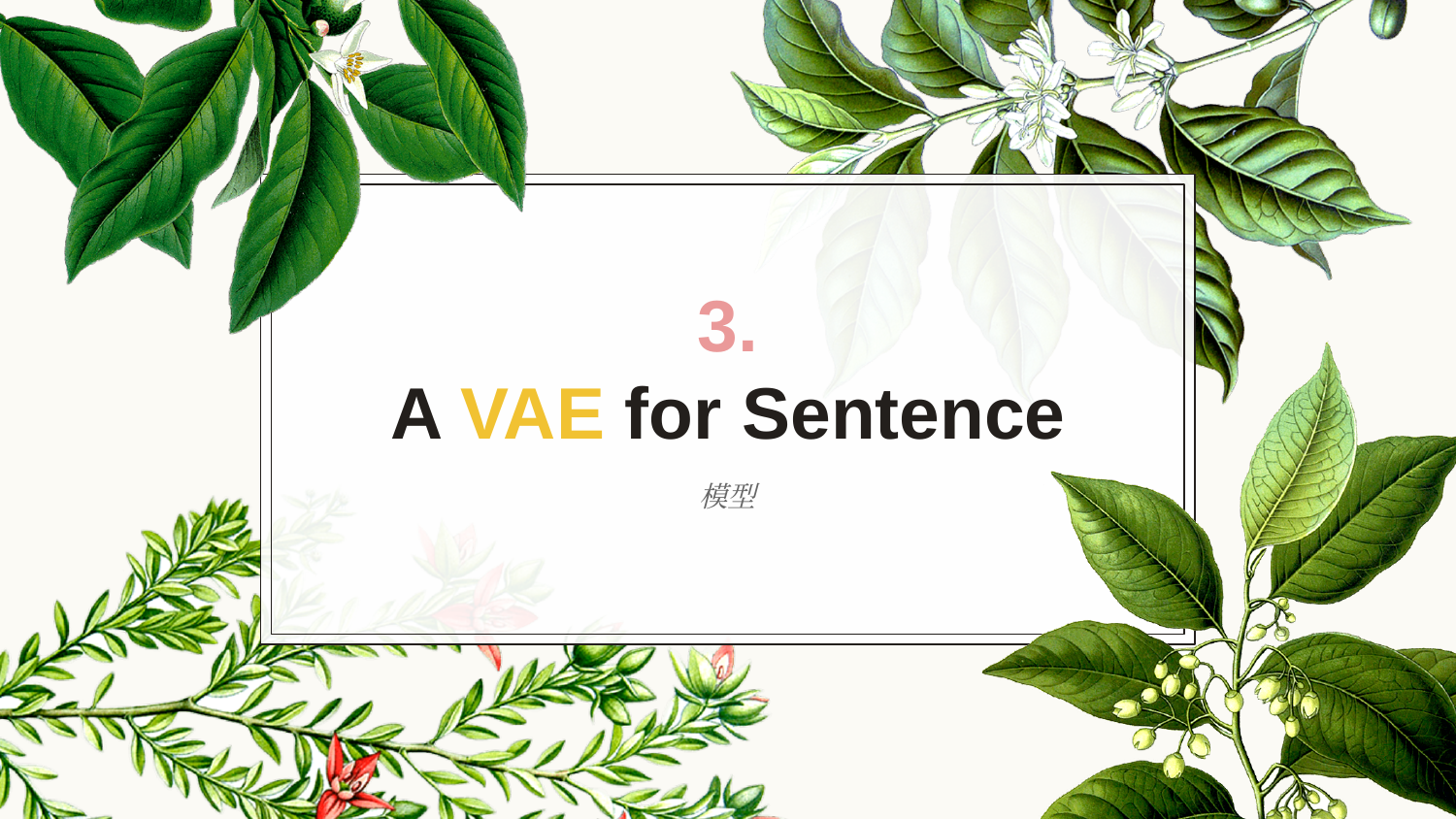

# 3.
A VAE for Sentence
模型